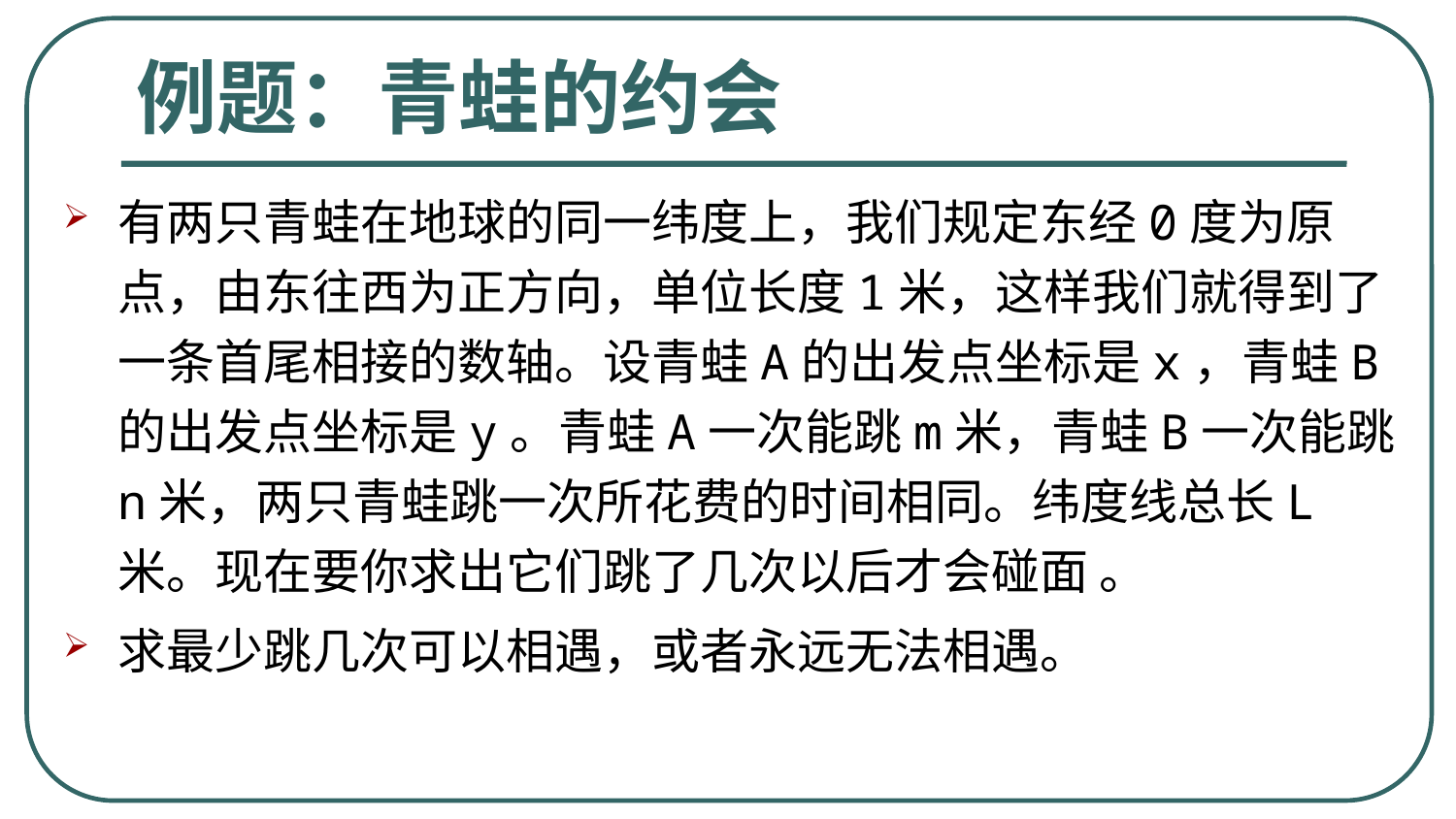

# 例题：青蛙的约会
有两只青蛙在地球的同一纬度上，我们规定东经0度为原点，由东往西为正方向，单位长度1米，这样我们就得到了一条首尾相接的数轴。设青蛙A的出发点坐标是x，青蛙B的出发点坐标是y。青蛙A一次能跳m米，青蛙B一次能跳n米，两只青蛙跳一次所花费的时间相同。纬度线总长L米。现在要你求出它们跳了几次以后才会碰面 。
求最少跳几次可以相遇，或者永远无法相遇。